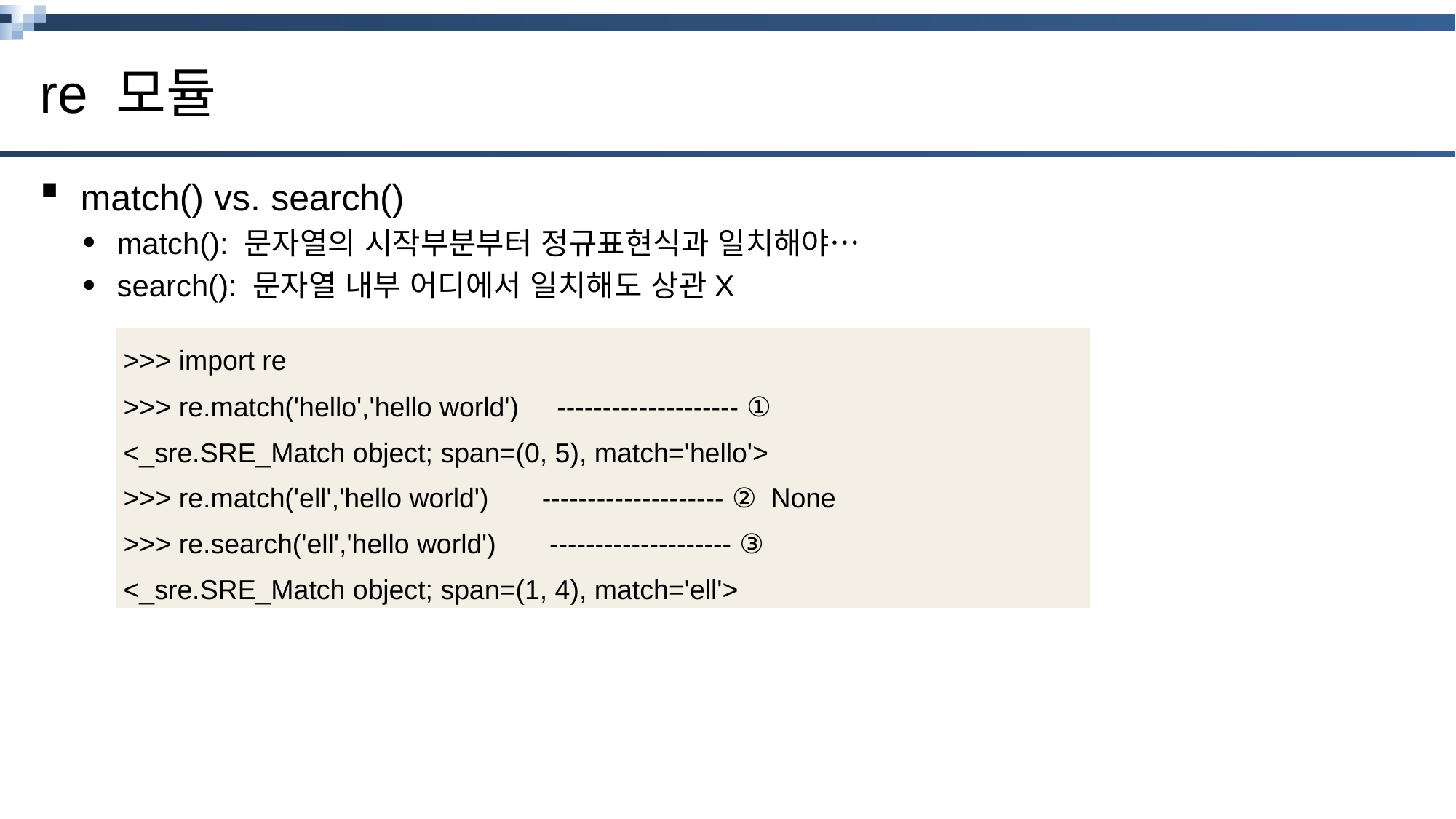

# re 모듈
match() vs. search()
match(): 문자열의 시작부분부터 정규표현식과 일치해야…
search(): 문자열 내부 어디에서 일치해도 상관X

| >>> import re >>> re.match('hello','hello world') -------------------- ① <\_sre.SRE\_Match object; span=(0, 5), match='hello'> >>> re.match('ell','hello world') -------------------- ② None >>> re.search('ell','hello world') -------------------- ③ <\_sre.SRE\_Match object; span=(1, 4), match='ell'> |
| --- |